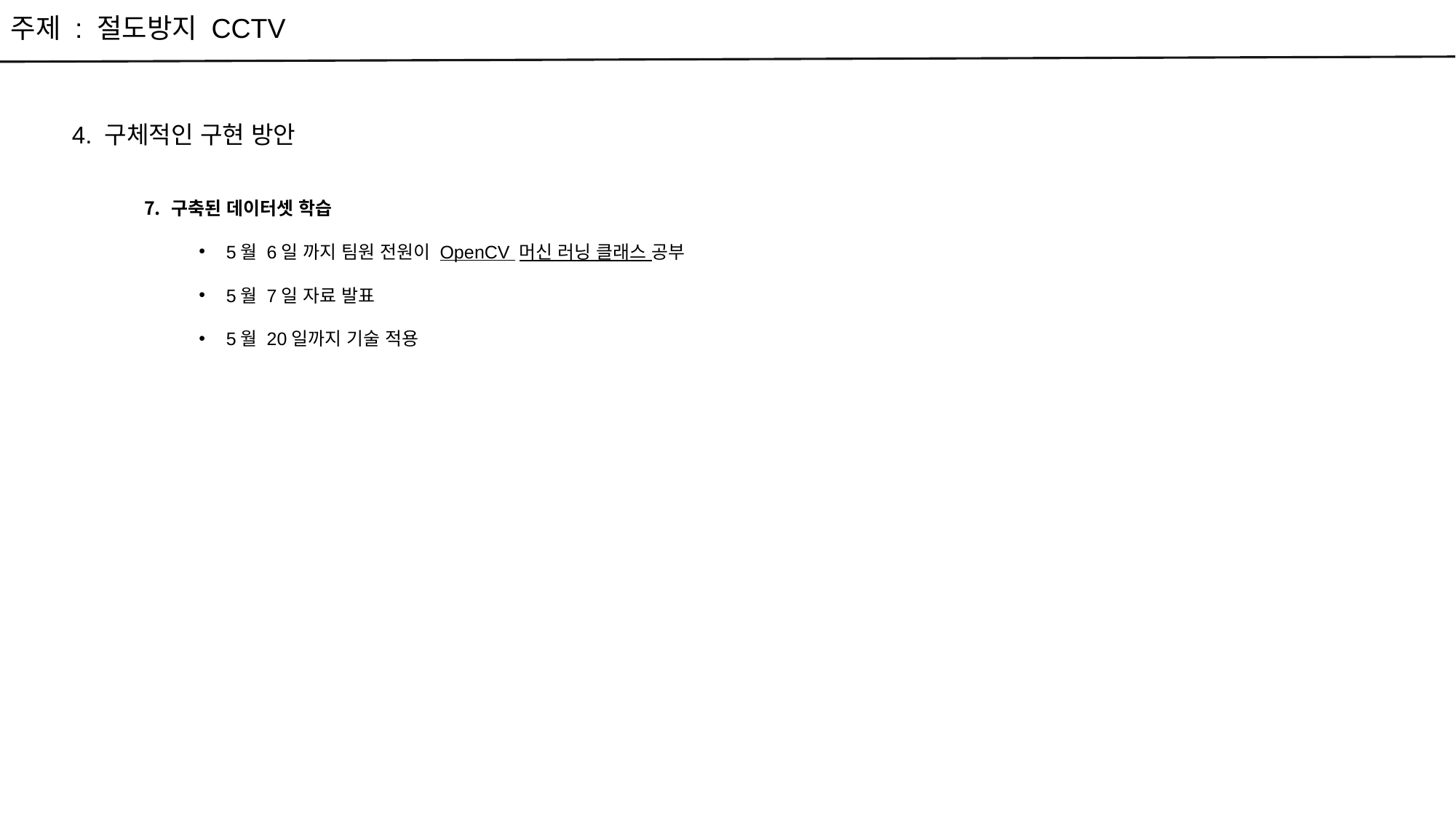

주제 : 절도방지 CCTV

4. 구체적인 구현 방안
구축된 데이터셋 학습
5월 6일 까지 팀원 전원이 OpenCV 머신 러닝 클래스 공부
5월 7일 자료 발표
5월 20일까지 기술 적용